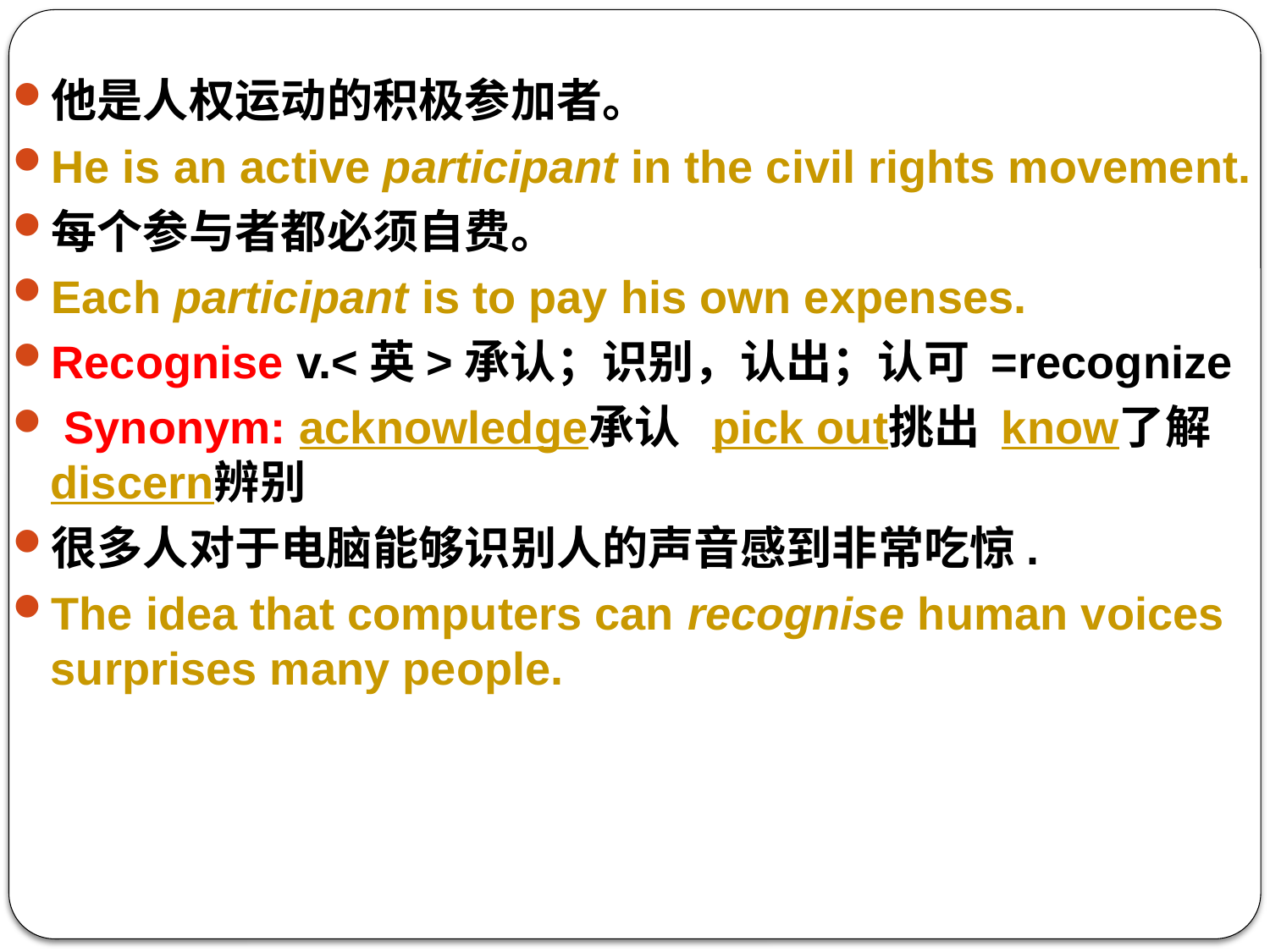

他是人权运动的积极参加者。
He is an active participant in the civil rights movement.
每个参与者都必须自费。
Each participant is to pay his own expenses.
Recognise v.<英>承认；识别，认出；认可 =recognize
 Synonym: acknowledge承认  pick out挑出 know了解  discern辨别
很多人对于电脑能够识别人的声音感到非常吃惊.
The idea that computers can recognise human voices surprises many people.